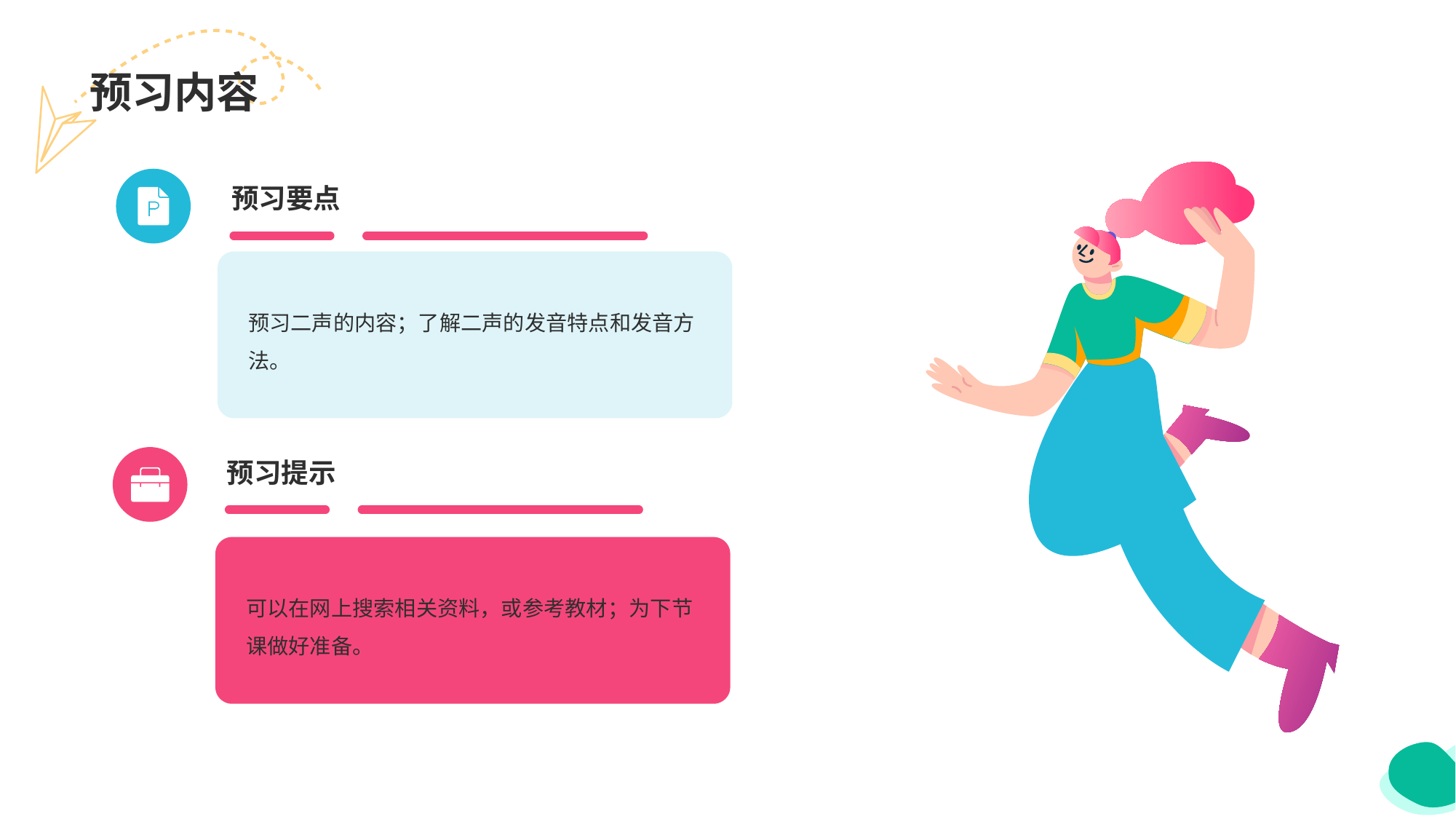

# 预习内容

预习要点
预习二声的内容；了解二声的发音特点和发音方法。

预习提示
可以在网上搜索相关资料，或参考教材；为下节课做好准备。